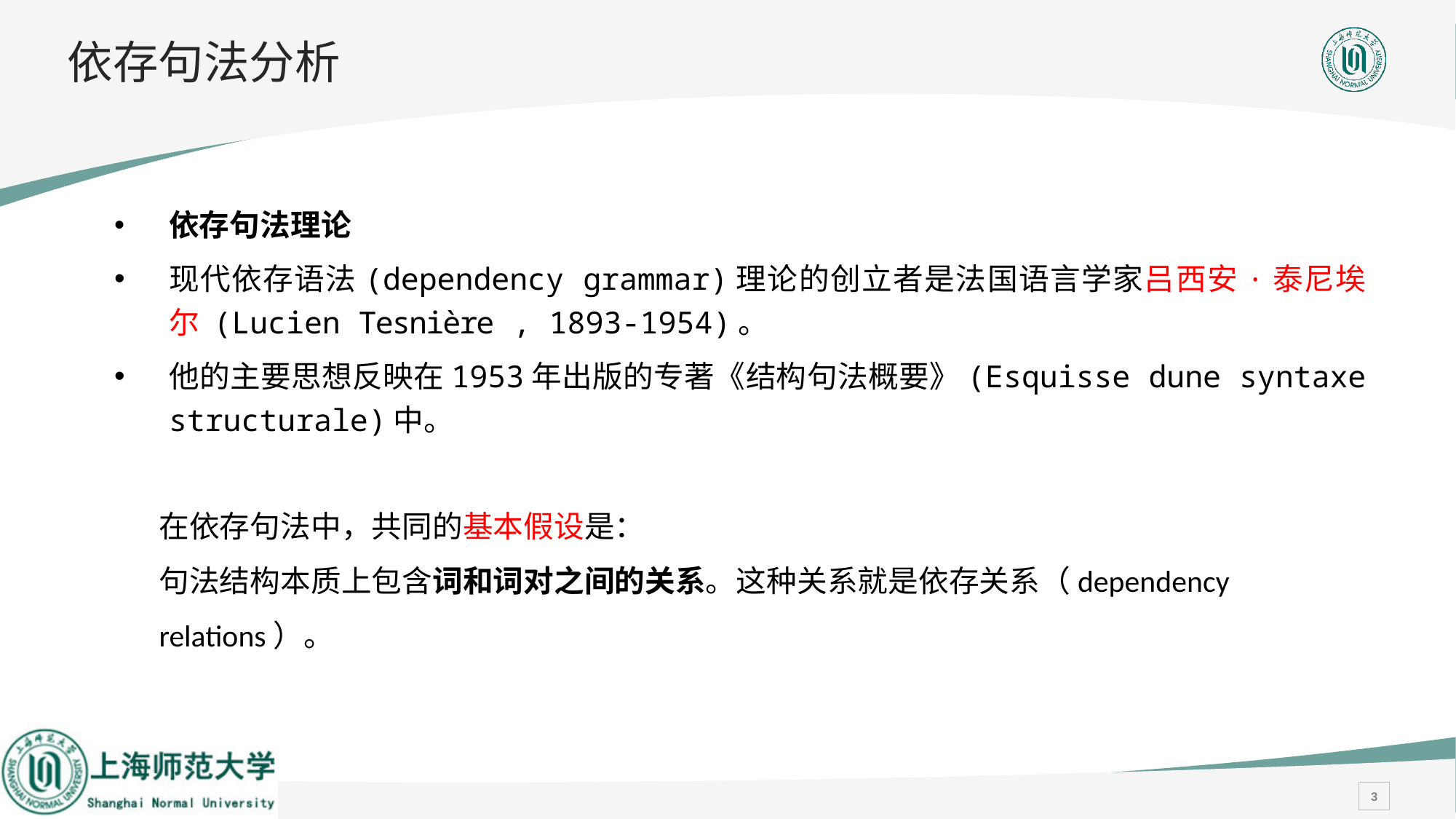

# 依存句法分析
依存句法理论
现代依存语法(dependency grammar)理论的创立者是法国语言学家吕西安·泰尼埃尔 (Lucien Tesnière , 1893-1954)。
他的主要思想反映在1953年出版的专著《结构句法概要》(Esquisse dune syntaxe structurale)中。
在依存句法中，共同的基本假设是：
句法结构本质上包含词和词对之间的关系。这种关系就是依存关系（dependency relations）。